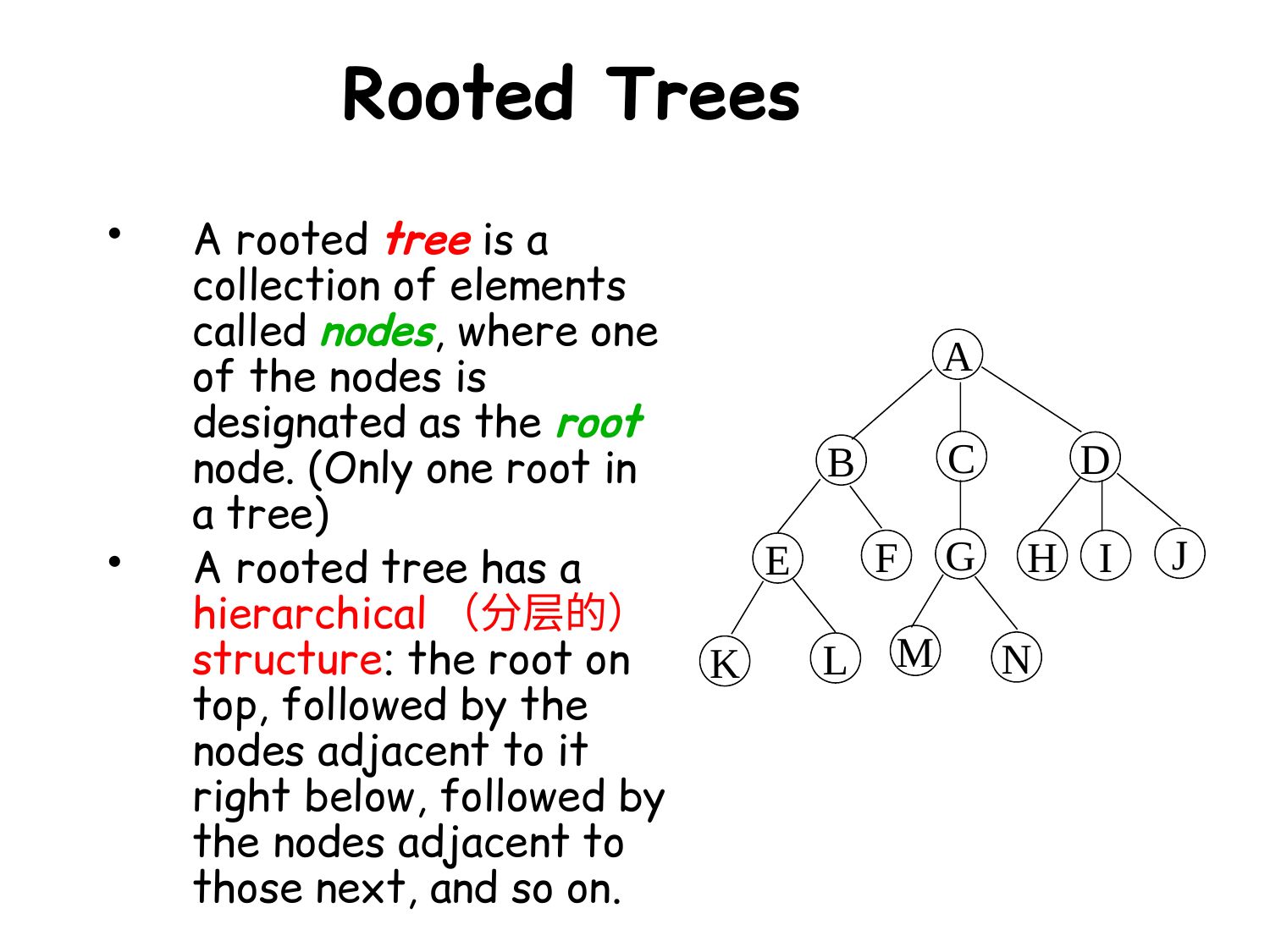

# Rooted Trees
A rooted tree is a collection of elements called nodes, where one of the nodes is designated as the root node. (Only one root in a tree)
A rooted tree has a hierarchical（分层的） structure: the root on top, followed by the nodes adjacent to it right below, followed by the nodes adjacent to those next, and so on.
A

C
D
B

J
G
F
H
I
E

M
N
L
K